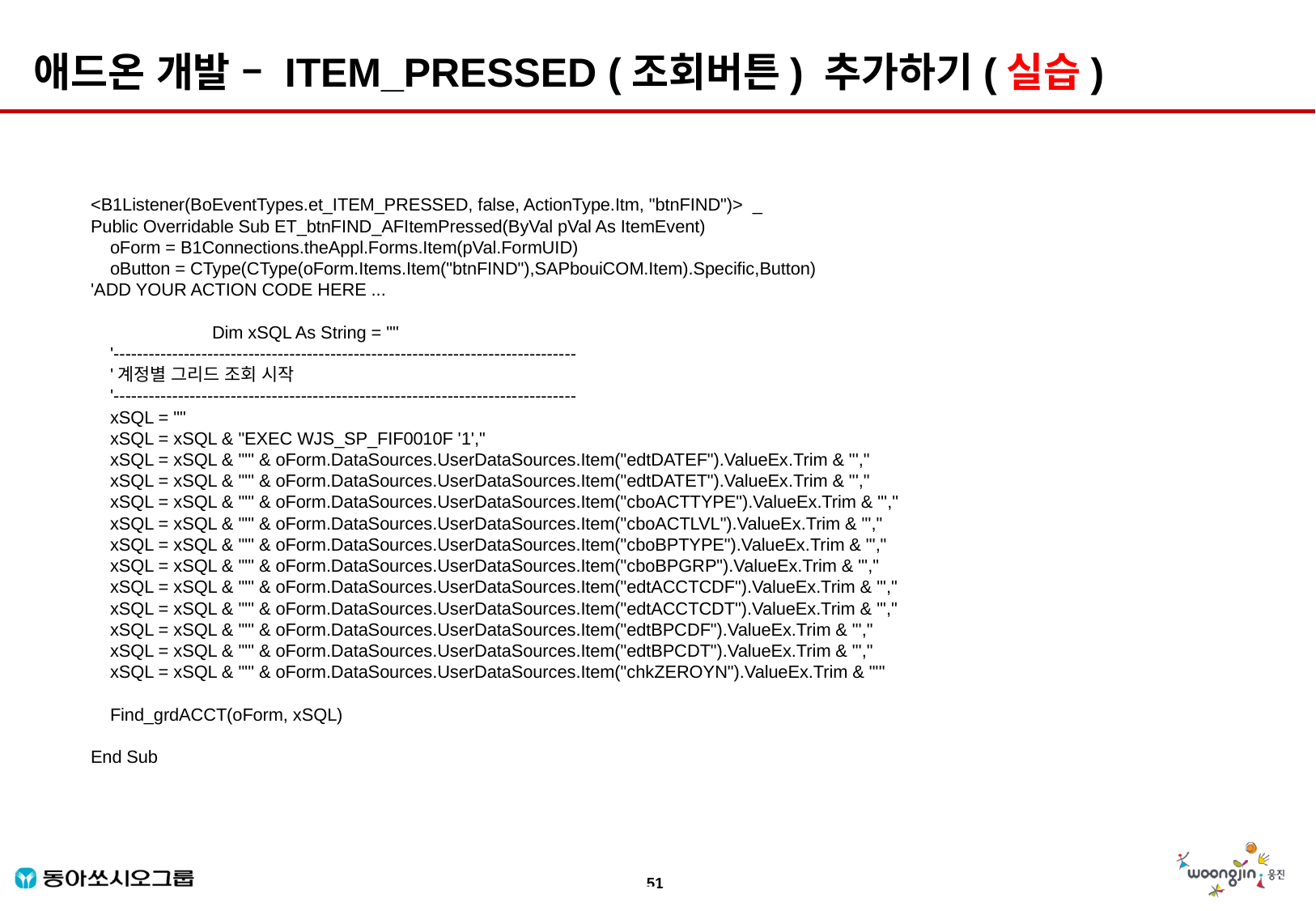

애드온 개발 – ITEM_PRESSED (조회버튼) 추가하기(실습)
<B1Listener(BoEventTypes.et_ITEM_PRESSED, false, ActionType.Itm, "btnFIND")>  _
Public Overridable Sub ET_btnFIND_AFItemPressed(ByVal pVal As ItemEvent)
    oForm = B1Connections.theAppl.Forms.Item(pVal.FormUID)
    oButton = CType(CType(oForm.Items.Item("btnFIND"),SAPbouiCOM.Item).Specific,Button)
'ADD YOUR ACTION CODE HERE ...

	Dim xSQL As String = ""
    '-------------------------------------------------------------------------------
    '계정별 그리드 조회 시작
    '-------------------------------------------------------------------------------
    xSQL = ""
    xSQL = xSQL & "EXEC WJS_SP_FIF0010F '1',"
    xSQL = xSQL & "'" & oForm.DataSources.UserDataSources.Item("edtDATEF").ValueEx.Trim & "',"
    xSQL = xSQL & "'" & oForm.DataSources.UserDataSources.Item("edtDATET").ValueEx.Trim & "',"
    xSQL = xSQL & "'" & oForm.DataSources.UserDataSources.Item("cboACTTYPE").ValueEx.Trim & "',"
    xSQL = xSQL & "'" & oForm.DataSources.UserDataSources.Item("cboACTLVL").ValueEx.Trim & "',"
    xSQL = xSQL & "'" & oForm.DataSources.UserDataSources.Item("cboBPTYPE").ValueEx.Trim & "',"
    xSQL = xSQL & "'" & oForm.DataSources.UserDataSources.Item("cboBPGRP").ValueEx.Trim & "',"
    xSQL = xSQL & "'" & oForm.DataSources.UserDataSources.Item("edtACCTCDF").ValueEx.Trim & "',"
    xSQL = xSQL & "'" & oForm.DataSources.UserDataSources.Item("edtACCTCDT").ValueEx.Trim & "',"
    xSQL = xSQL & "'" & oForm.DataSources.UserDataSources.Item("edtBPCDF").ValueEx.Trim & "',"
    xSQL = xSQL & "'" & oForm.DataSources.UserDataSources.Item("edtBPCDT").ValueEx.Trim & "',"
    xSQL = xSQL & "'" & oForm.DataSources.UserDataSources.Item("chkZEROYN").ValueEx.Trim & "'"

    Find_grdACCT(oForm, xSQL)

End Sub